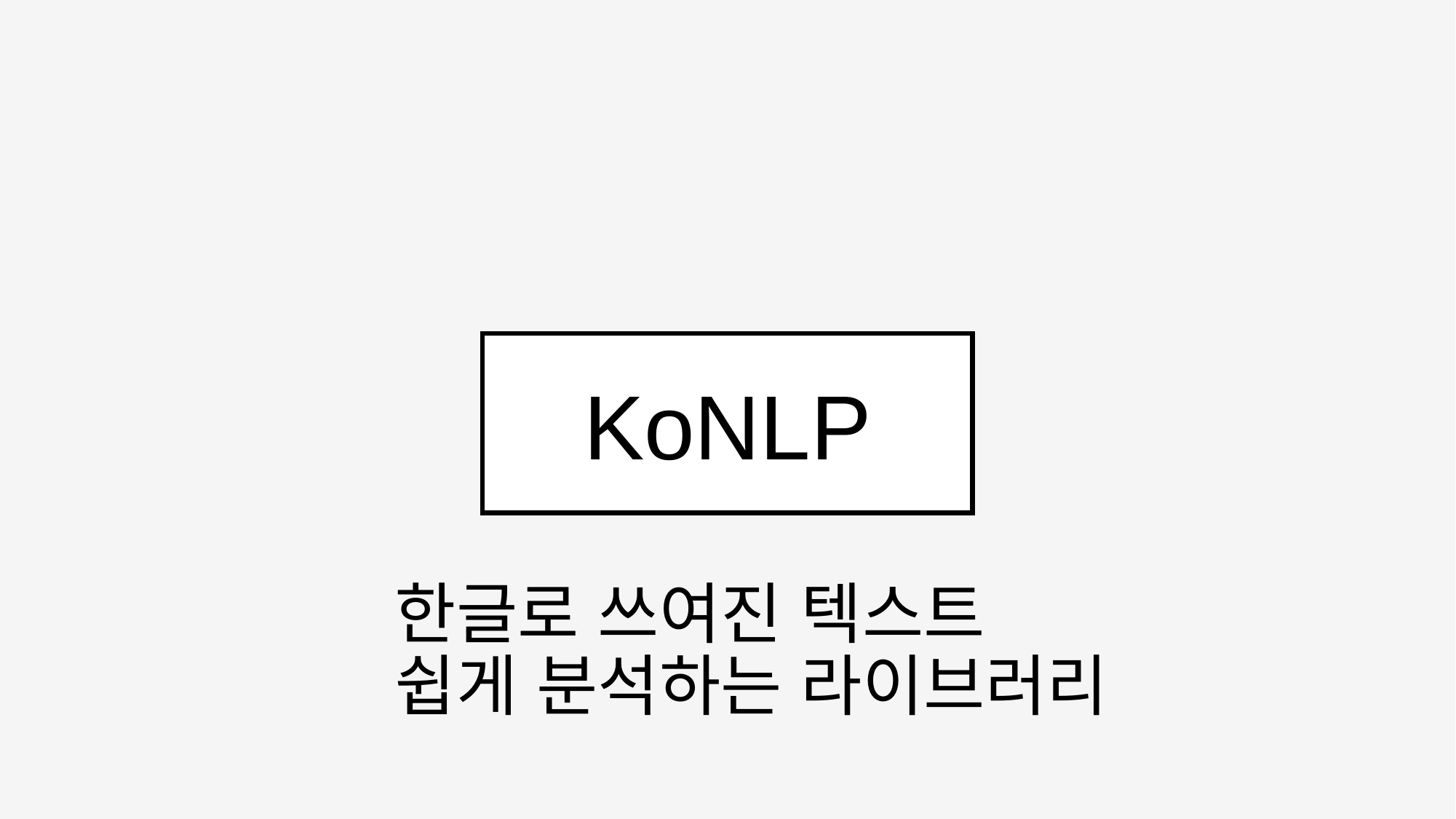

KoNLP
한글로 쓰여진 텍스트 쉽게 분석하는 라이브러리